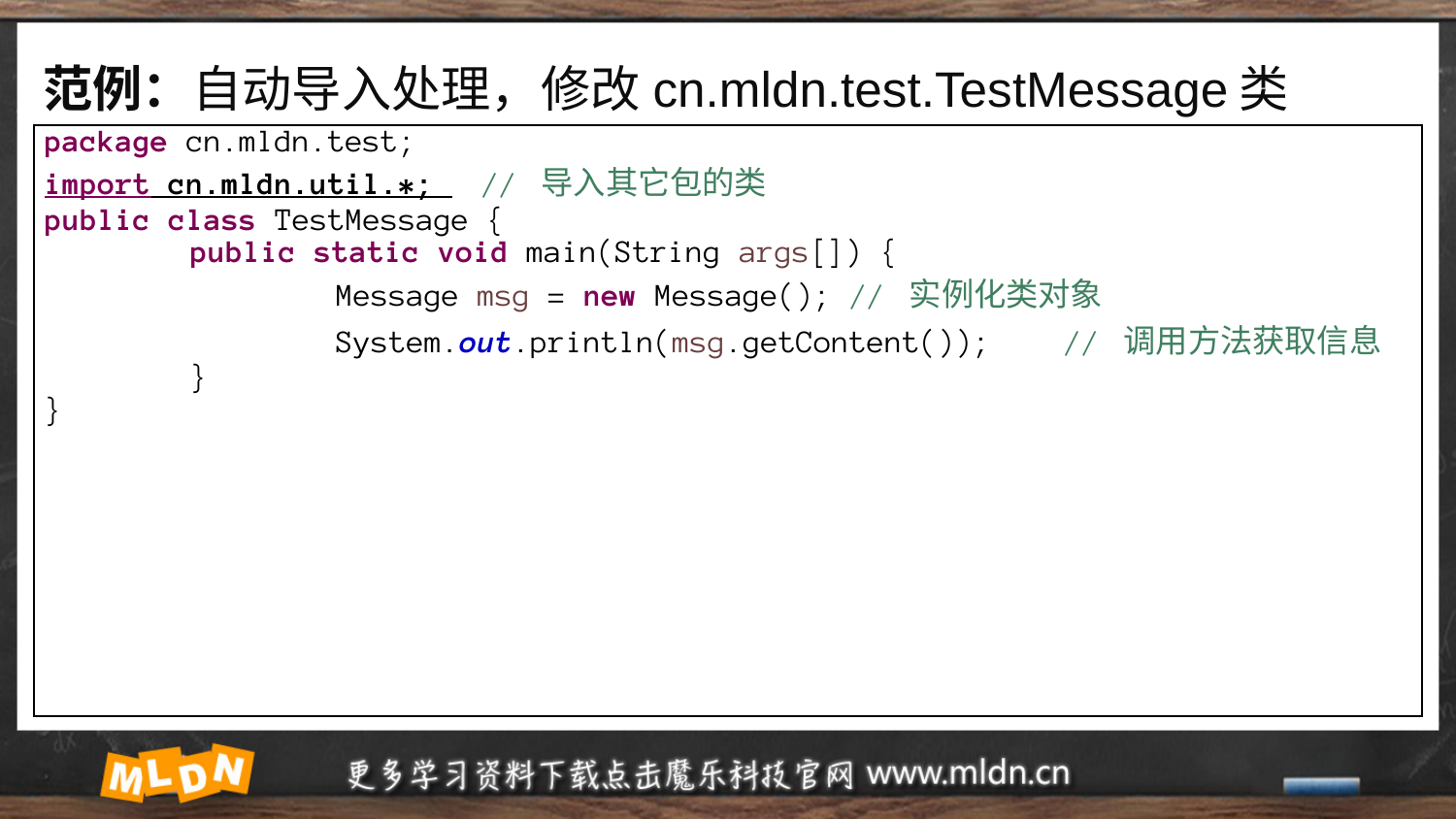

# 范例：自动导入处理，修改cn.mldn.test.TestMessage类
| package cn.mldn.test; import cn.mldn.util.\*; // 导入其它包的类 public class TestMessage { public static void main(String args[]) { Message msg = new Message(); // 实例化类对象 System.out.println(msg.getContent()); // 调用方法获取信息 } } |
| --- |